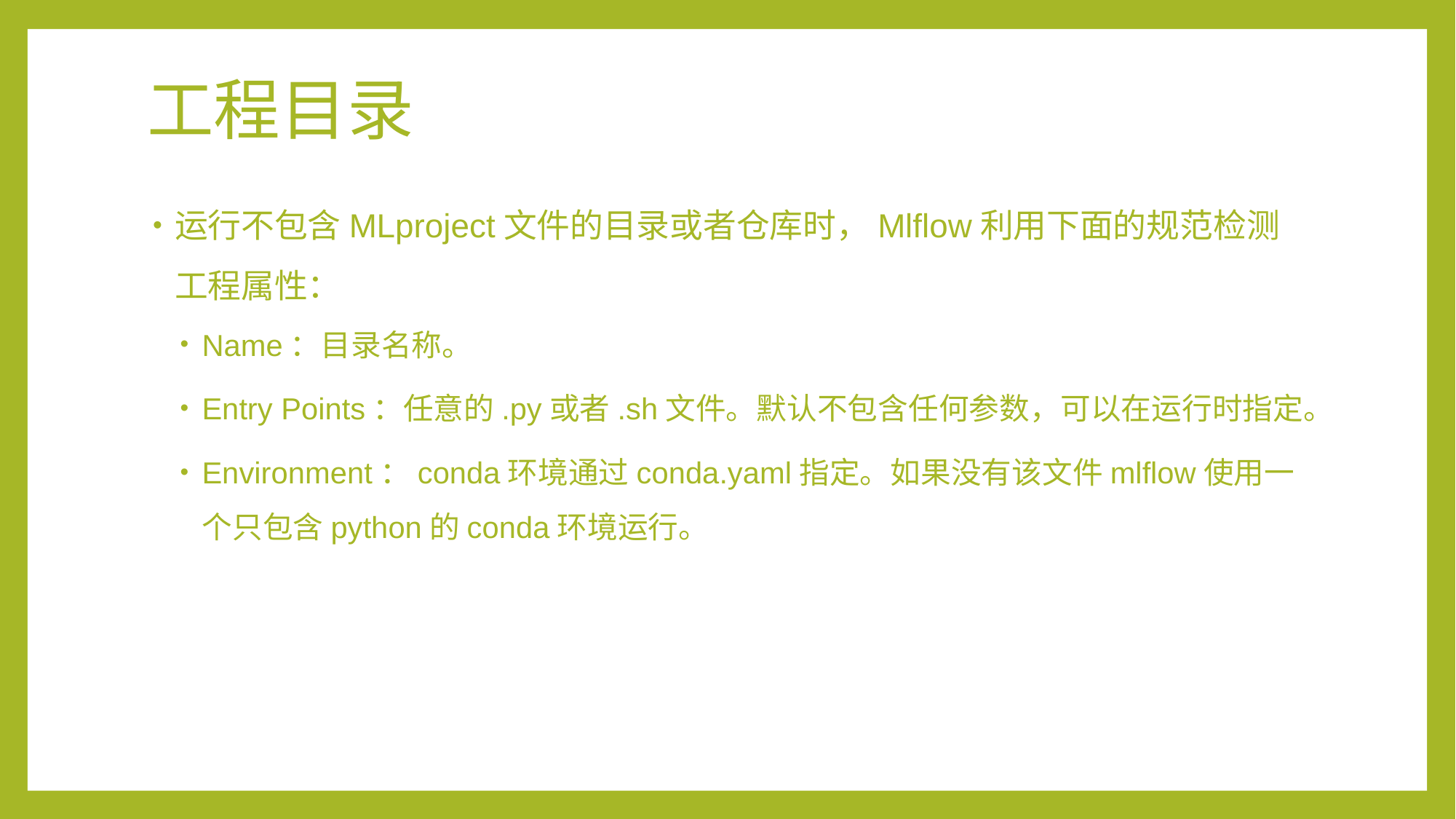

# 工程目录
运行不包含MLproject文件的目录或者仓库时，Mlflow利用下面的规范检测工程属性：
Name：目录名称。
Entry Points：任意的.py或者.sh文件。默认不包含任何参数，可以在运行时指定。
Environment：conda环境通过conda.yaml指定。如果没有该文件mlflow使用一个只包含python的conda环境运行。